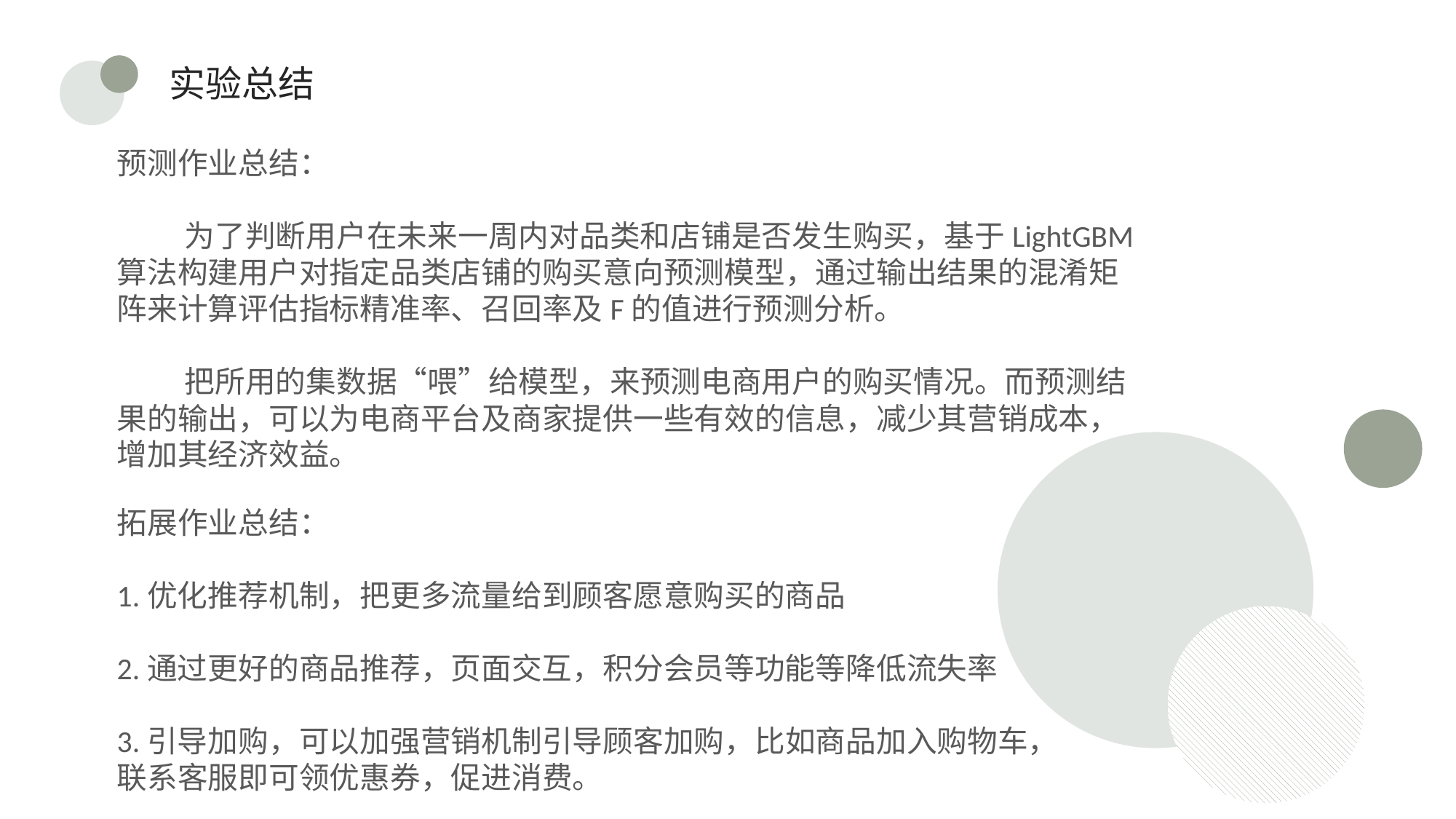

实验总结
预测作业总结：

         为了判断用户在未来一周内对品类和店铺是否发生购买，基于LightGBM算法构建用户对指定品类店铺的购买意向预测模型，通过输出结果的混淆矩阵来计算评估指标精准率、召回率及F的值进行预测分析。

         把所用的集数据“喂”给模型，来预测电商用户的购买情况。而预测结果的输出，可以为电商平台及商家提供一些有效的信息，减少其营销成本，增加其经济效益。

拓展作业总结：

1.优化推荐机制，把更多流量给到顾客愿意购买的商品

2.通过更好的商品推荐，页面交互，积分会员等功能等降低流失率

3.引导加购，可以加强营销机制引导顾客加购，比如商品加入购物车，联系客服即可领优惠券，促进消费。